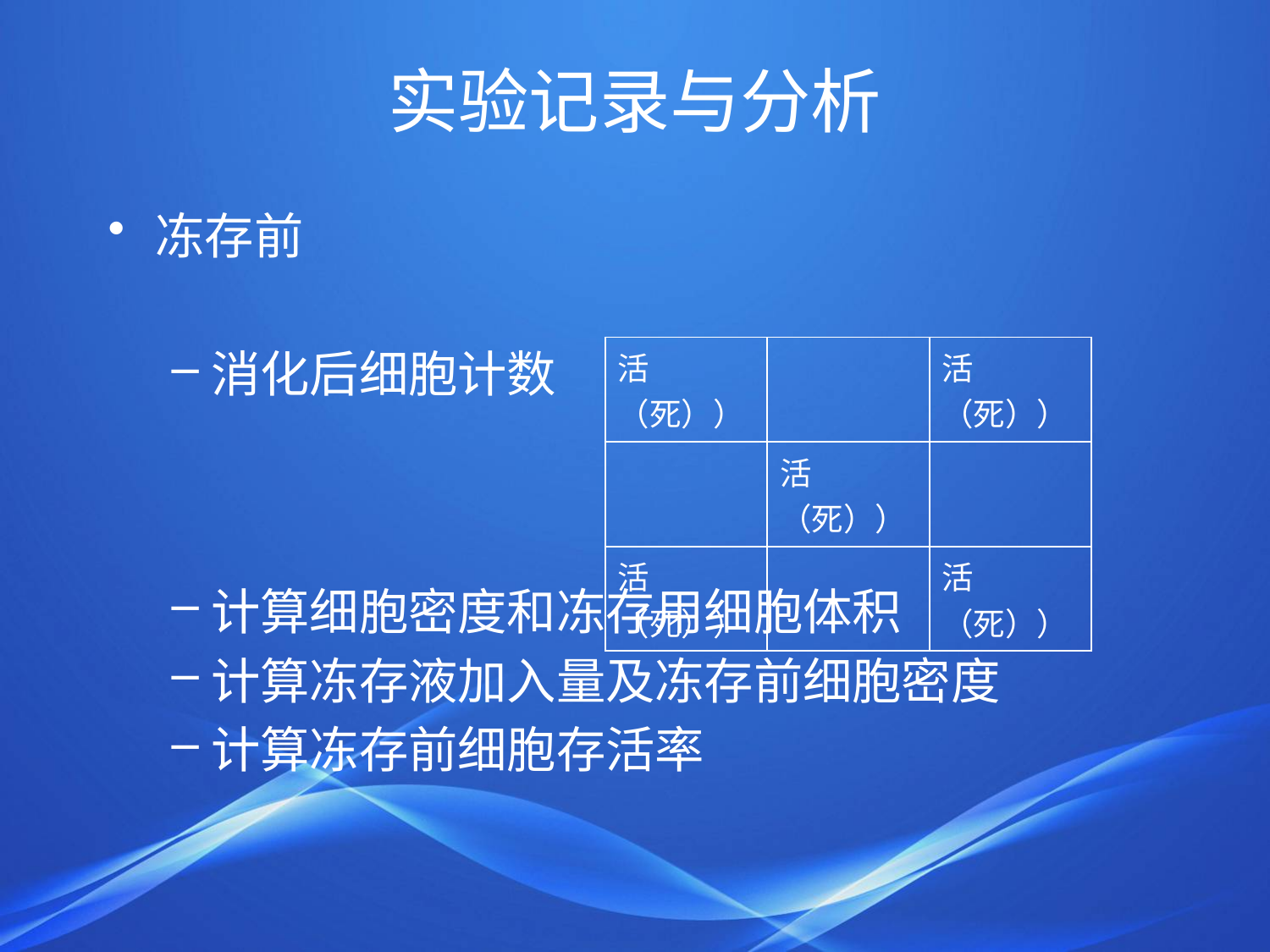

# 实验记录与分析
冻存前

消化后细胞计数

计算细胞密度和冻存用细胞体积
计算冻存液加入量及冻存前细胞密度
计算冻存前细胞存活率

| 活（死）） |  | 活（死）） |
| --- | --- | --- |
|  | 活（死）） |  |
| 活（死）） |  | 活（死）） |